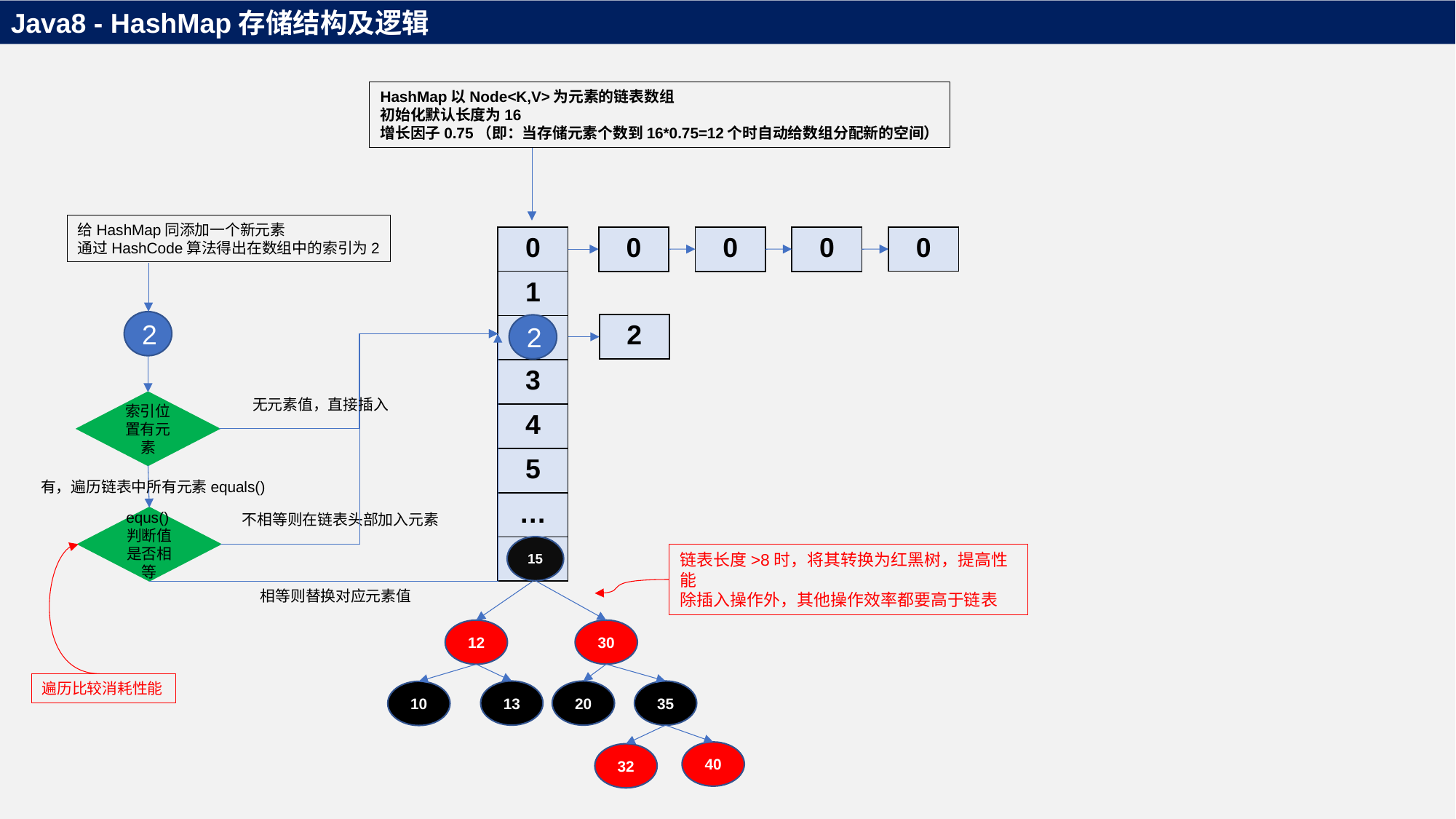

Java8 - HashMap存储结构及逻辑
HashMap以Node<K,V>为元素的链表数组
初始化默认长度为16
增长因子0.75（即：当存储元素个数到16*0.75=12个时自动给数组分配新的空间）
给HashMap同添加一个新元素
通过HashCode算法得出在数组中的索引为2
| 0 |
| --- |
| 1 |
| 2 |
| 3 |
| 4 |
| 5 |
| … |
|  |
| 0 |
| --- |
| 0 |
| --- |
| 0 |
| --- |
| 0 |
| --- |
2
| 2 |
| --- |
2
无元素值，直接插入
索引位置有元素
有，遍历链表中所有元素equals()
不相等则在链表头部加入元素
equs()判断值是否相等
15
链表长度>8时，将其转换为红黑树，提高性能
除插入操作外，其他操作效率都要高于链表
相等则替换对应元素值
12
30
遍历比较消耗性能
20
35
13
10
40
32